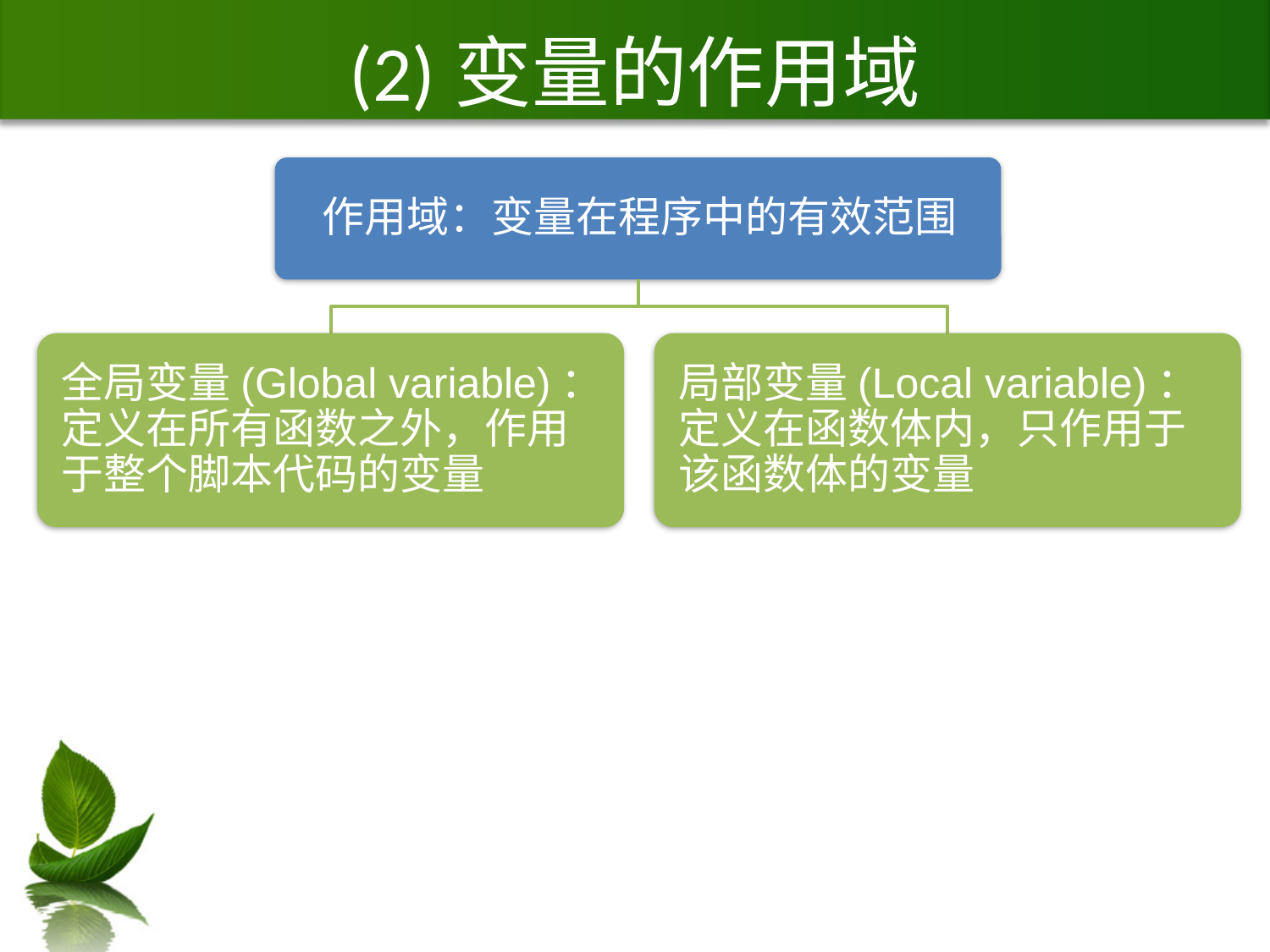

# (2)变量的作用域
作用域：变量在程序中的有效范围
全局变量(Global variable)：定义在所有函数之外，作用于整个脚本代码的变量
局部变量(Local variable)：定义在函数体内，只作用于该函数体的变量